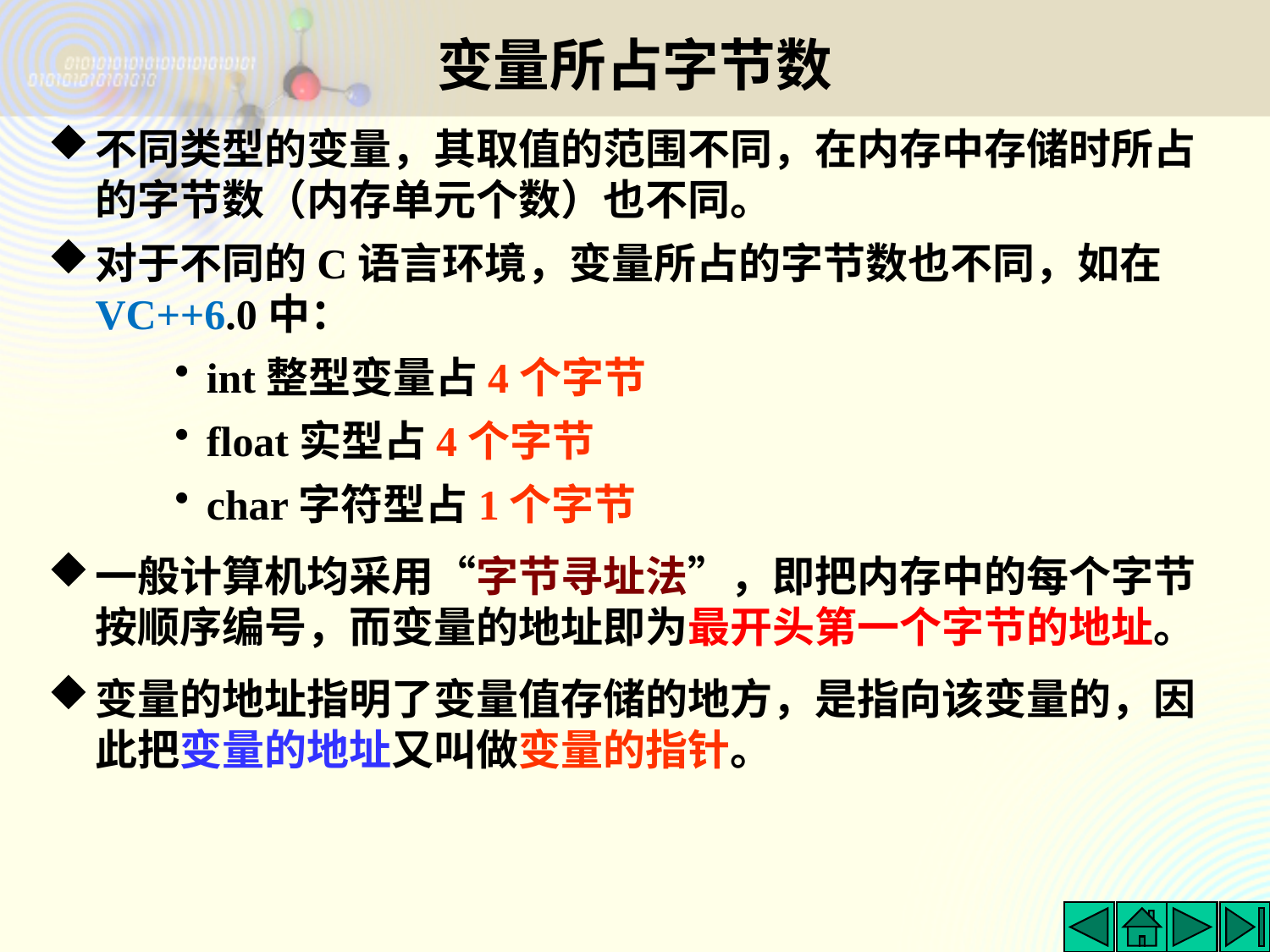

# 变量所占字节数
不同类型的变量，其取值的范围不同，在内存中存储时所占的字节数（内存单元个数）也不同。
对于不同的C语言环境，变量所占的字节数也不同，如在VC++6.0中：
int整型变量占4个字节
float实型占4个字节
char字符型占1个字节
一般计算机均采用“字节寻址法”，即把内存中的每个字节按顺序编号，而变量的地址即为最开头第一个字节的地址。
变量的地址指明了变量值存储的地方，是指向该变量的，因此把变量的地址又叫做变量的指针。